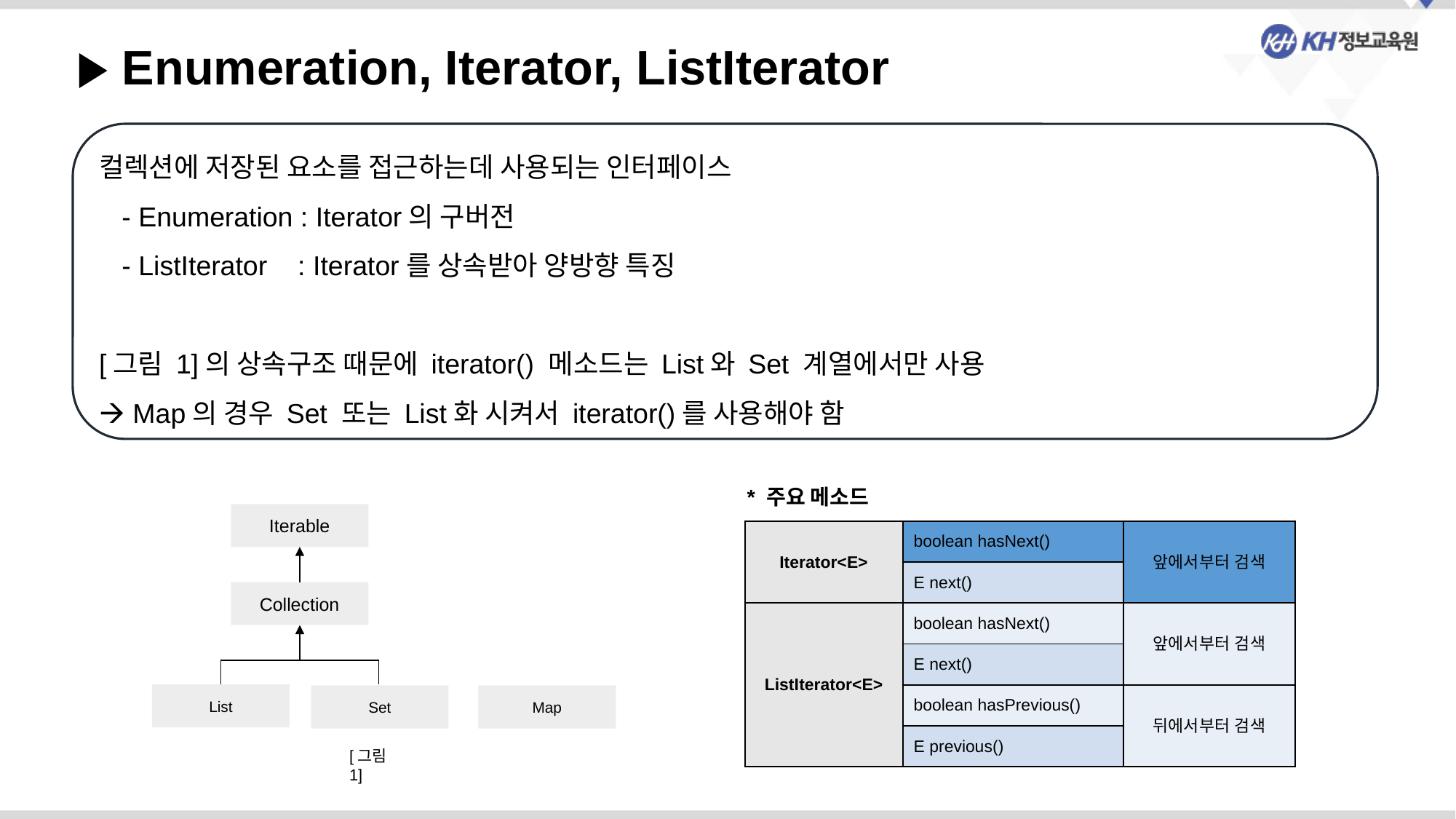

▶ Enumeration, Iterator, ListIterator
컬렉션에 저장된 요소를 접근하는데 사용되는 인터페이스
   - Enumeration : Iterator의 구버전
   - ListIterator    : Iterator를 상속받아 양방향 특징

[그림 1]의 상속구조 때문에 iterator() 메소드는 List와 Set 계열에서만 사용
🡪 Map의 경우 Set 또는 List화 시켜서 iterator()를 사용해야 함
* 주요 메소드
Iterable
Collection
List
Set
Map
[그림1]
| Iterator<E> | boolean hasNext() | 앞에서부터 검색 |
| --- | --- | --- |
|  | E next() |  |
| ListIterator<E> | boolean hasNext() | 앞에서부터 검색 |
|  | E next() |  |
|  | boolean hasPrevious() | 뒤에서부터 검색 |
|  | E previous() |  |